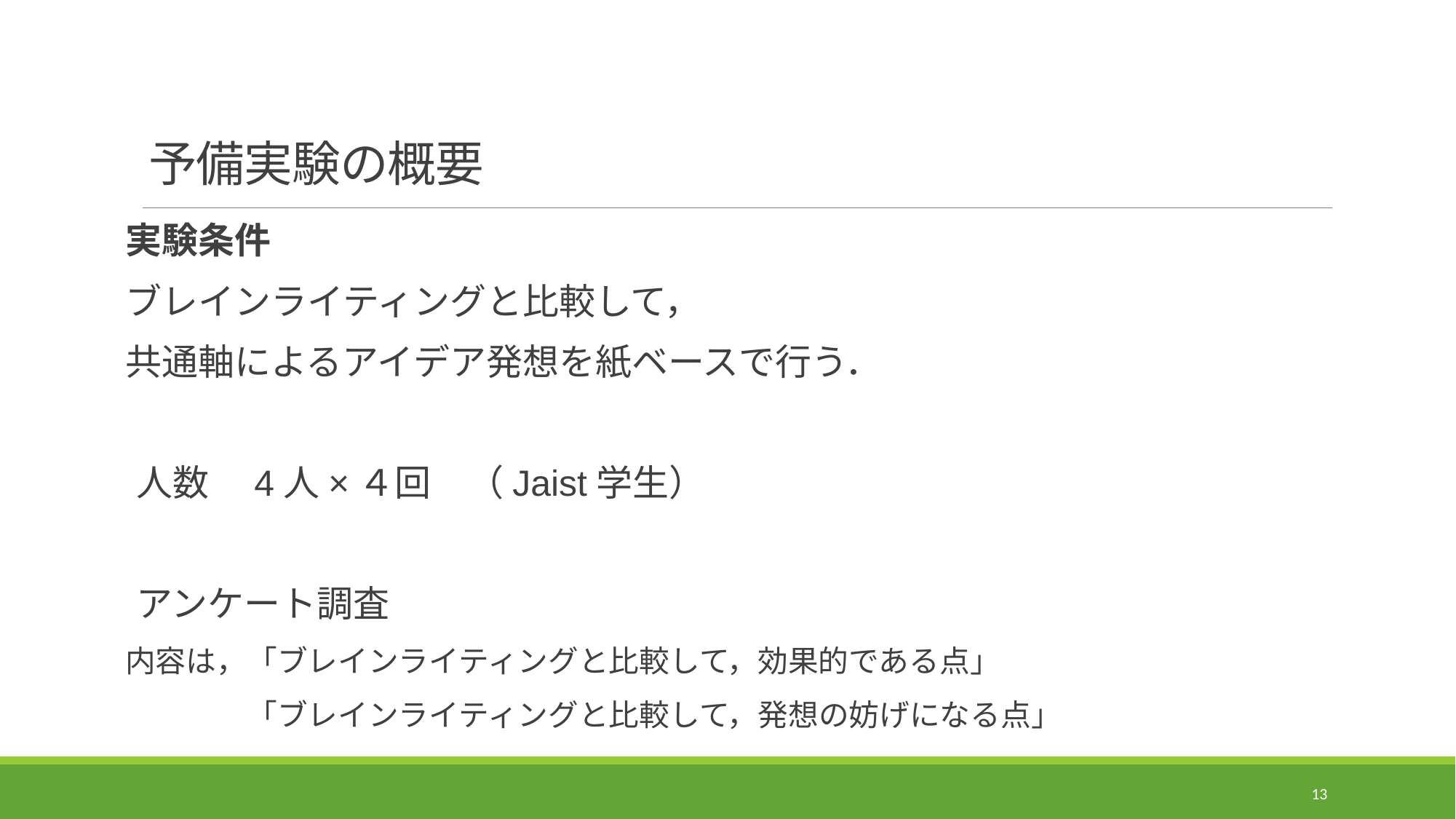

# 予備実験の概要
実験条件
ブレインライティングと比較して，
共通軸によるアイデア発想を紙ベースで行う．

人数　4人×４回　（Jaist学生）

アンケート調査
内容は，「ブレインライティングと比較して，効果的である点」
　　　　「ブレインライティングと比較して，発想の妨げになる点」

13